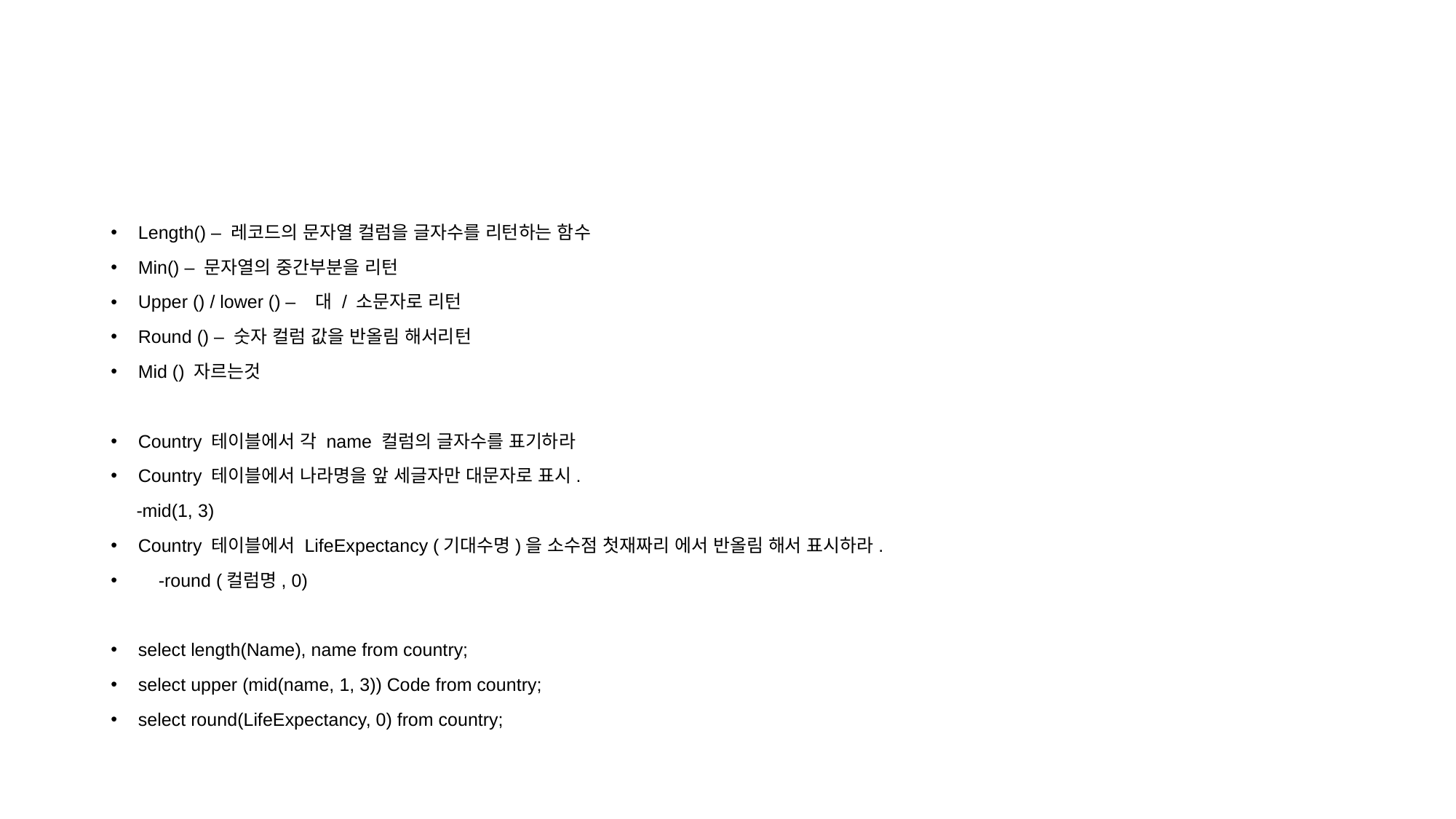

#
Length() – 레코드의 문자열 컬럼을 글자수를 리턴하는 함수
Min() – 문자열의 중간부분을 리턴
Upper () / lower () –   대 / 소문자로 리턴
Round () – 숫자 컬럼 값을 반올림 해서리턴
Mid () 자르는것

Country 테이블에서 각 name 컬럼의 글자수를 표기하라
Country 테이블에서 나라명을 앞 세글자만 대문자로 표시.
     -mid(1, 3)
Country 테이블에서 LifeExpectancy (기대수명)을 소수점 첫재짜리 에서 반올림 해서 표시하라.
    -round (컬럼명, 0)

select length(Name), name from country;
select upper (mid(name, 1, 3)) Code from country;
select round(LifeExpectancy, 0) from country;